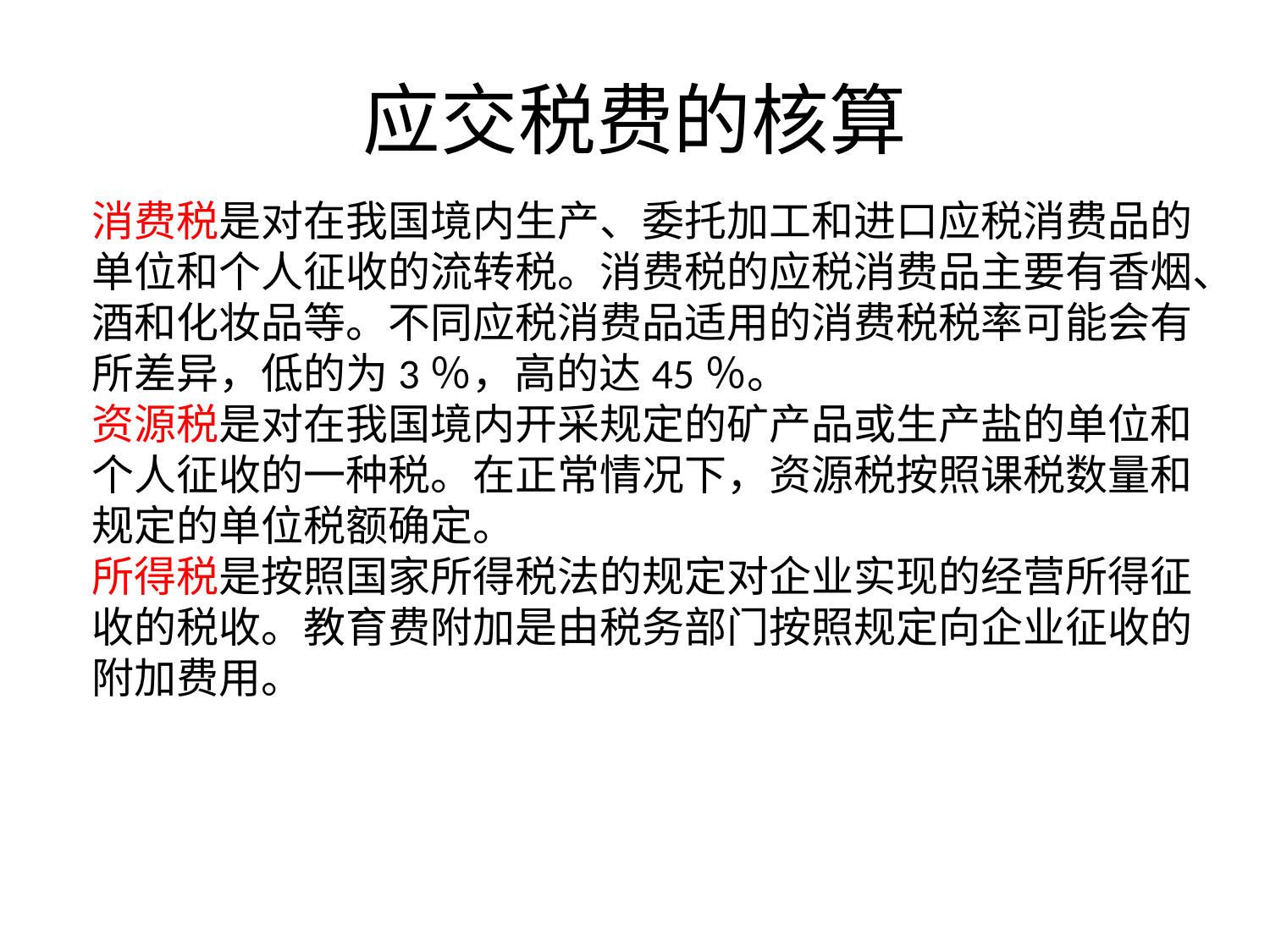

# 应交税费的核算
消费税是对在我国境内生产、委托加工和进口应税消费品的单位和个人征收的流转税。消费税的应税消费品主要有香烟、酒和化妆品等。不同应税消费品适用的消费税税率可能会有所差异，低的为3％，高的达45％。
资源税是对在我国境内开采规定的矿产品或生产盐的单位和个人征收的一种税。在正常情况下，资源税按照课税数量和规定的单位税额确定。
所得税是按照国家所得税法的规定对企业实现的经营所得征收的税收。教育费附加是由税务部门按照规定向企业征收的附加费用。